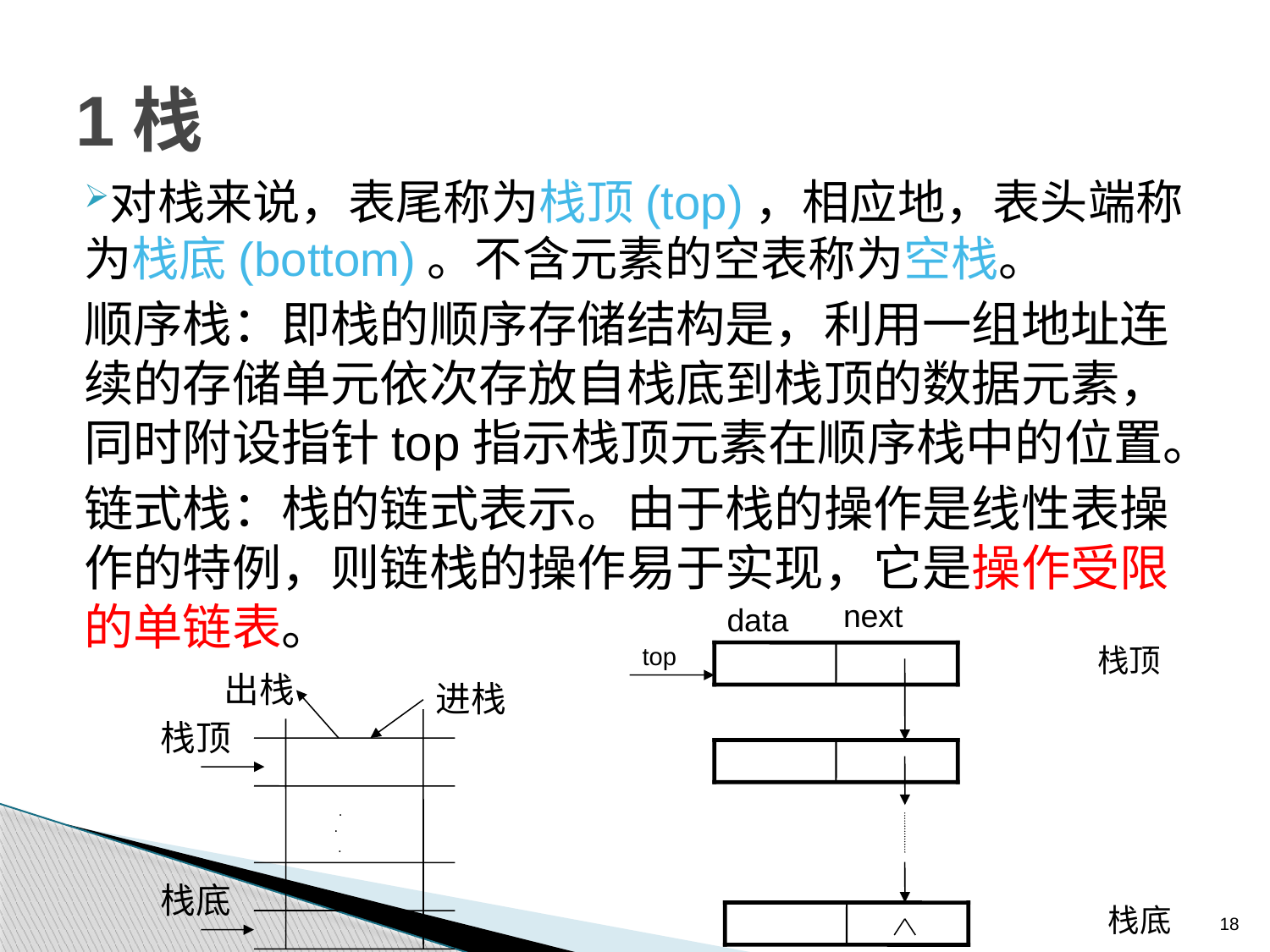

# 1栈
对栈来说，表尾称为栈顶(top)，相应地，表头端称为栈底(bottom)。不含元素的空表称为空栈。
顺序栈：即栈的顺序存储结构是，利用一组地址连续的存储单元依次存放自栈底到栈顶的数据元素，同时附设指针top指示栈顶元素在顺序栈中的位置。
链式栈：栈的链式表示。由于栈的操作是线性表操作的特例，则链栈的操作易于实现，它是操作受限的单链表。

data
next
top
栈顶

栈底

出栈
进栈

栈顶
  .        .
  .
栈底
18